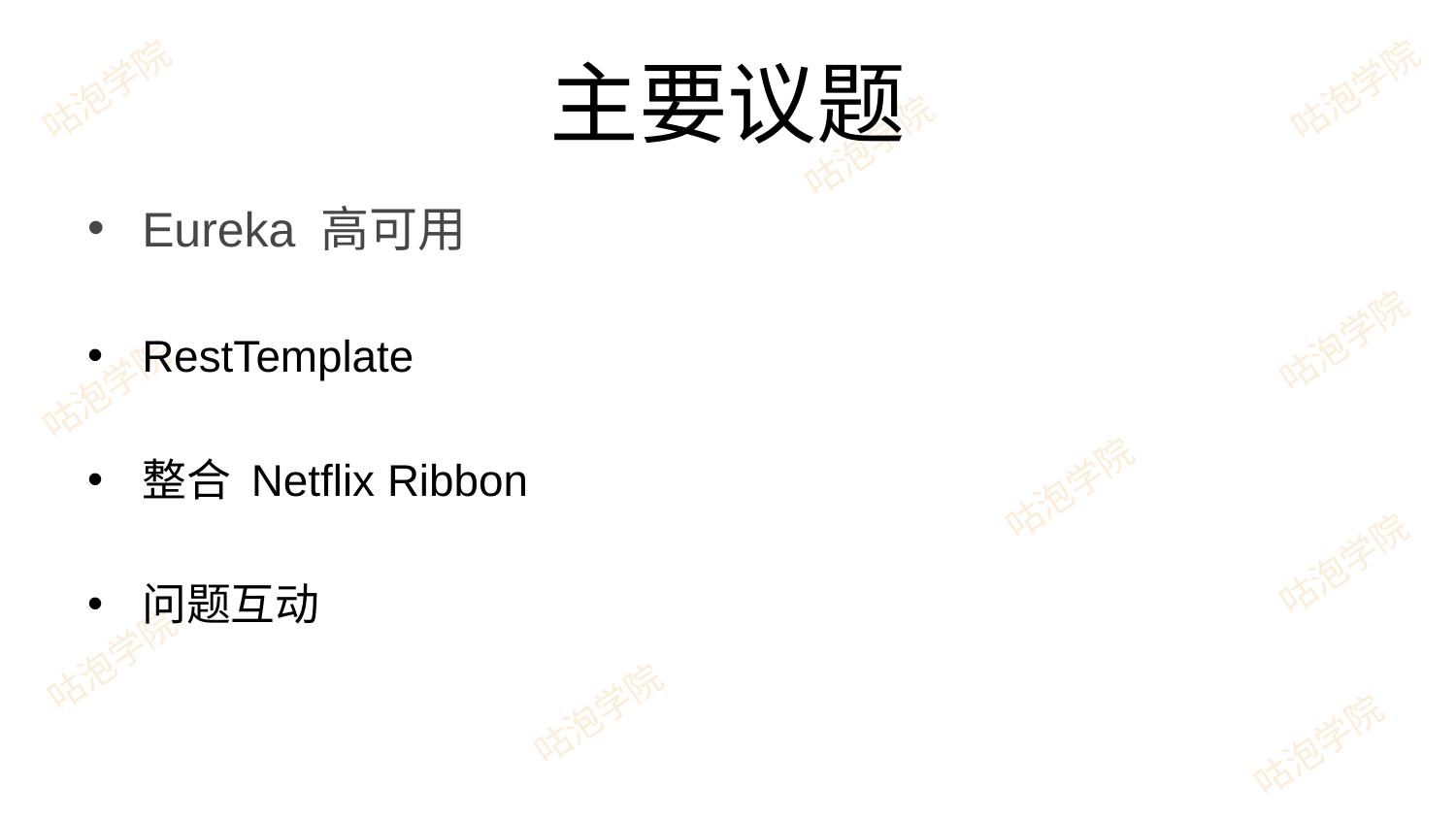

# 主要议题
Eureka 高可用

RestTemplate

整合 Netflix Ribbon

问题互动